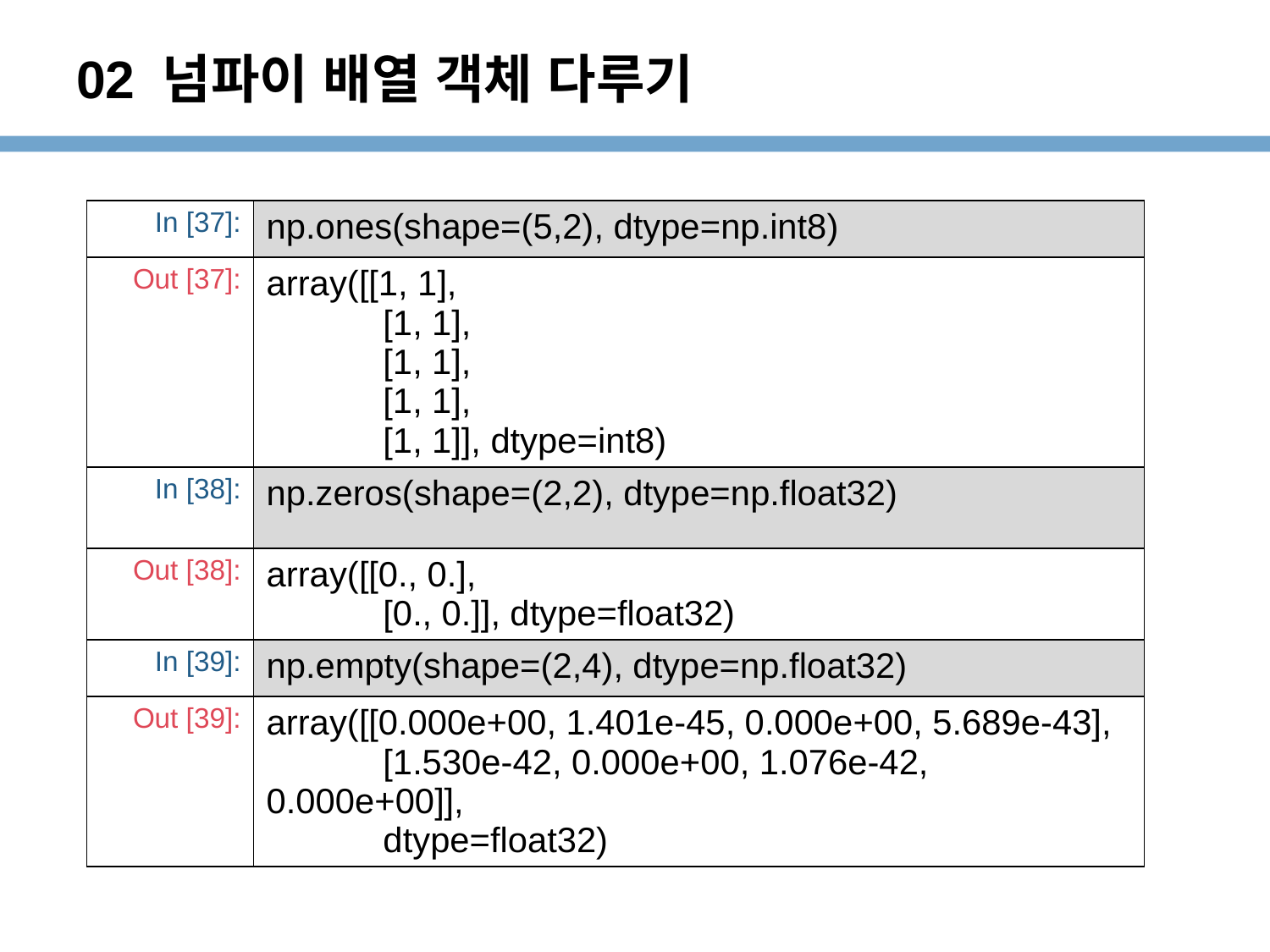

# 02 넘파이 배열 객체 다루기
| In [37]: | np.ones(shape=(5,2), dtype=np.int8) |
| --- | --- |
| Out [37]: | array([[1, 1], [1, 1], [1, 1], [1, 1], [1, 1]], dtype=int8) |
| In [38]: | np.zeros(shape=(2,2), dtype=np.float32) |
| Out [38]: | array([[0., 0.], [0., 0.]], dtype=float32) |
| In [39]: | np.empty(shape=(2,4), dtype=np.float32) |
| Out [39]: | array([[0.000e+00, 1.401e-45, 0.000e+00, 5.689e-43], [1.530e-42, 0.000e+00, 1.076e-42, 0.000e+00]], dtype=float32) |